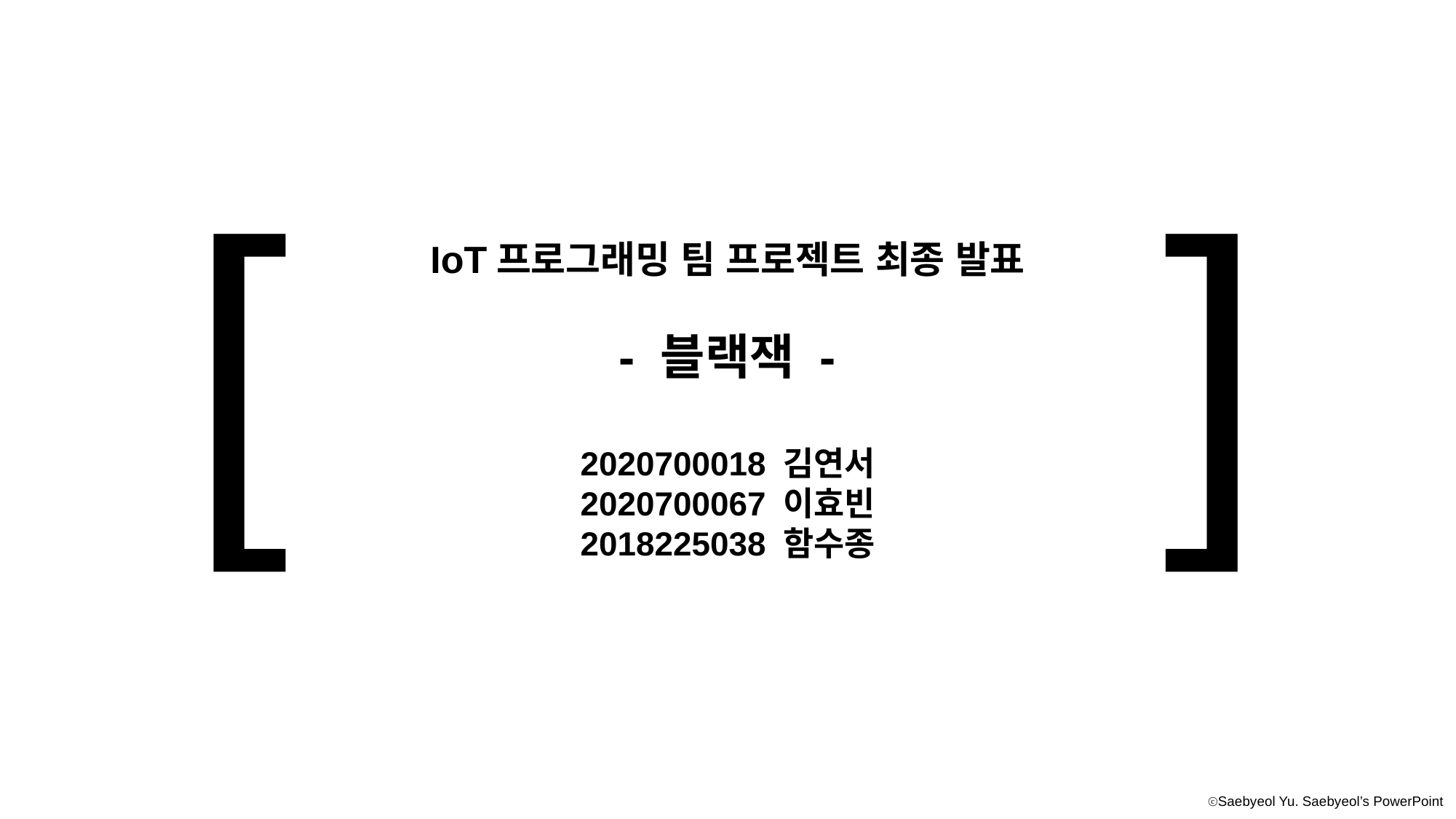

[
]
IoT프로그래밍 팀 프로젝트 최종 발표

- 블랙잭 -

2020700018 김연서
2020700067 이효빈
2018225038 함수종